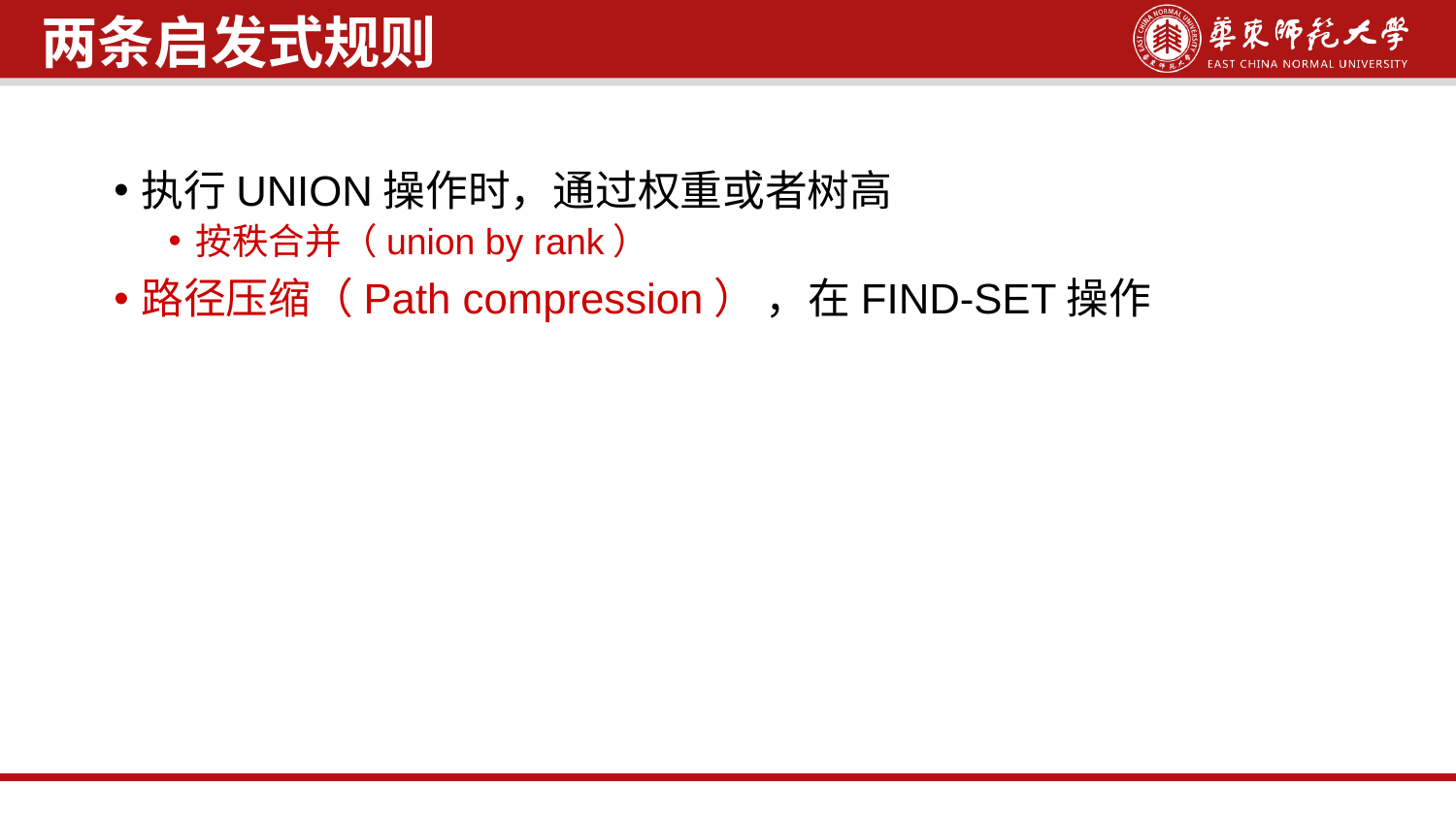

两条启发式规则
执行UNION操作时，通过权重或者树高
按秩合并（union by rank）
路径压缩（Path compression） ，在FIND-SET操作